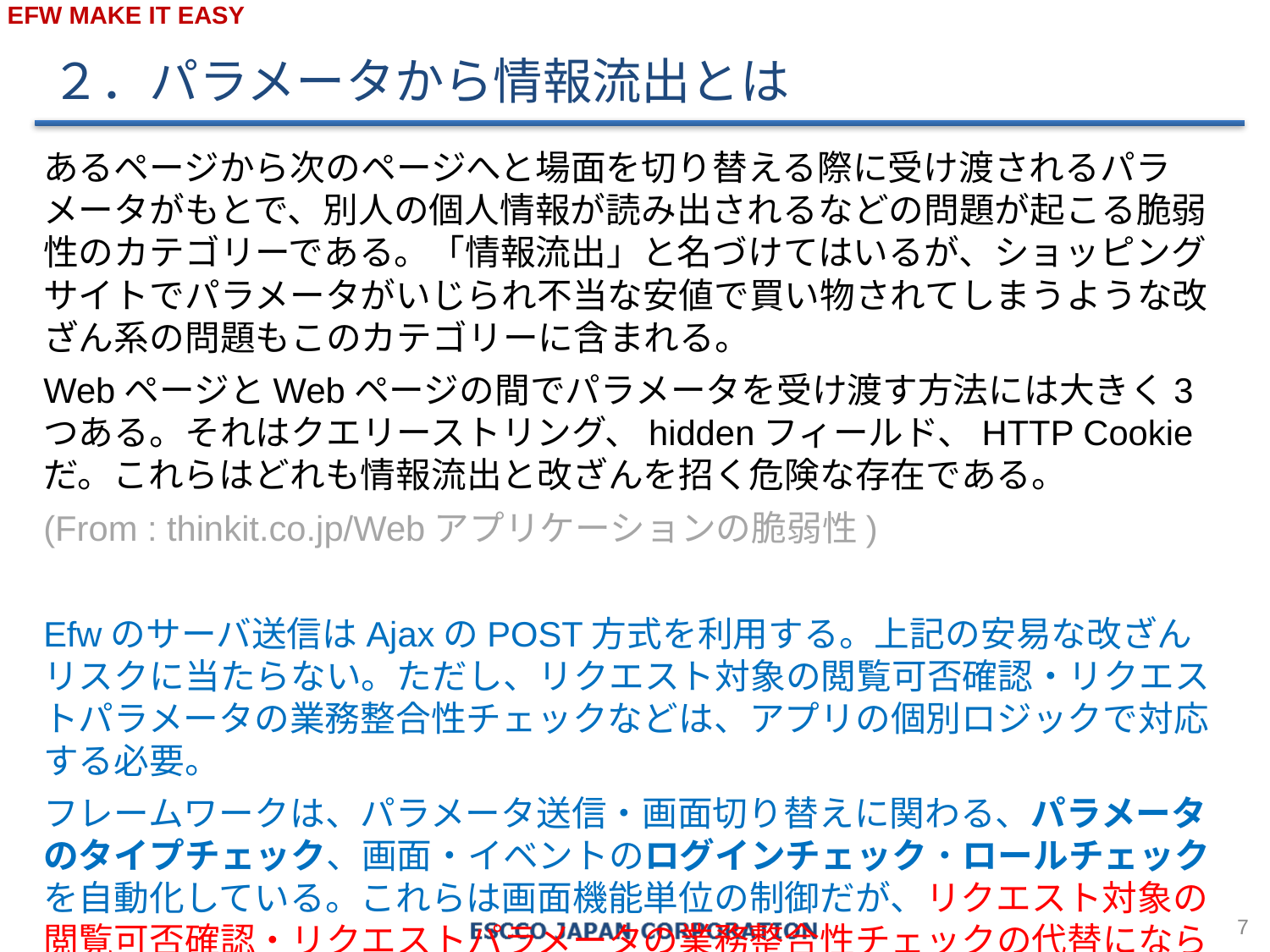

２．パラメータから情報流出とは
あるページから次のページへと場面を切り替える際に受け渡されるパラメータがもとで、別人の個人情報が読み出されるなどの問題が起こる脆弱性のカテゴリーである。「情報流出」と名づけてはいるが、ショッピングサイトでパラメータがいじられ不当な安値で買い物されてしまうような改ざん系の問題もこのカテゴリーに含まれる。
WebページとWebページの間でパラメータを受け渡す方法には大きく3つある。それはクエリーストリング、hiddenフィールド、HTTP Cookieだ。これらはどれも情報流出と改ざんを招く危険な存在である。
(From : thinkit.co.jp/Webアプリケーションの脆弱性)

Efwのサーバ送信はAjaxのPOST方式を利用する。上記の安易な改ざんリスクに当たらない。ただし、リクエスト対象の閲覧可否確認・リクエストパラメータの業務整合性チェックなどは、アプリの個別ロジックで対応する必要。
フレームワークは、パラメータ送信・画面切り替えに関わる、パラメータのタイプチェック、画面・イベントのログインチェック・ロールチェックを自動化している。これらは画面機能単位の制御だが、リクエスト対象の閲覧可否確認・リクエストパラメータの業務整合性チェックの代替にならない。インターネット向きシステムの場合、要注意。
7